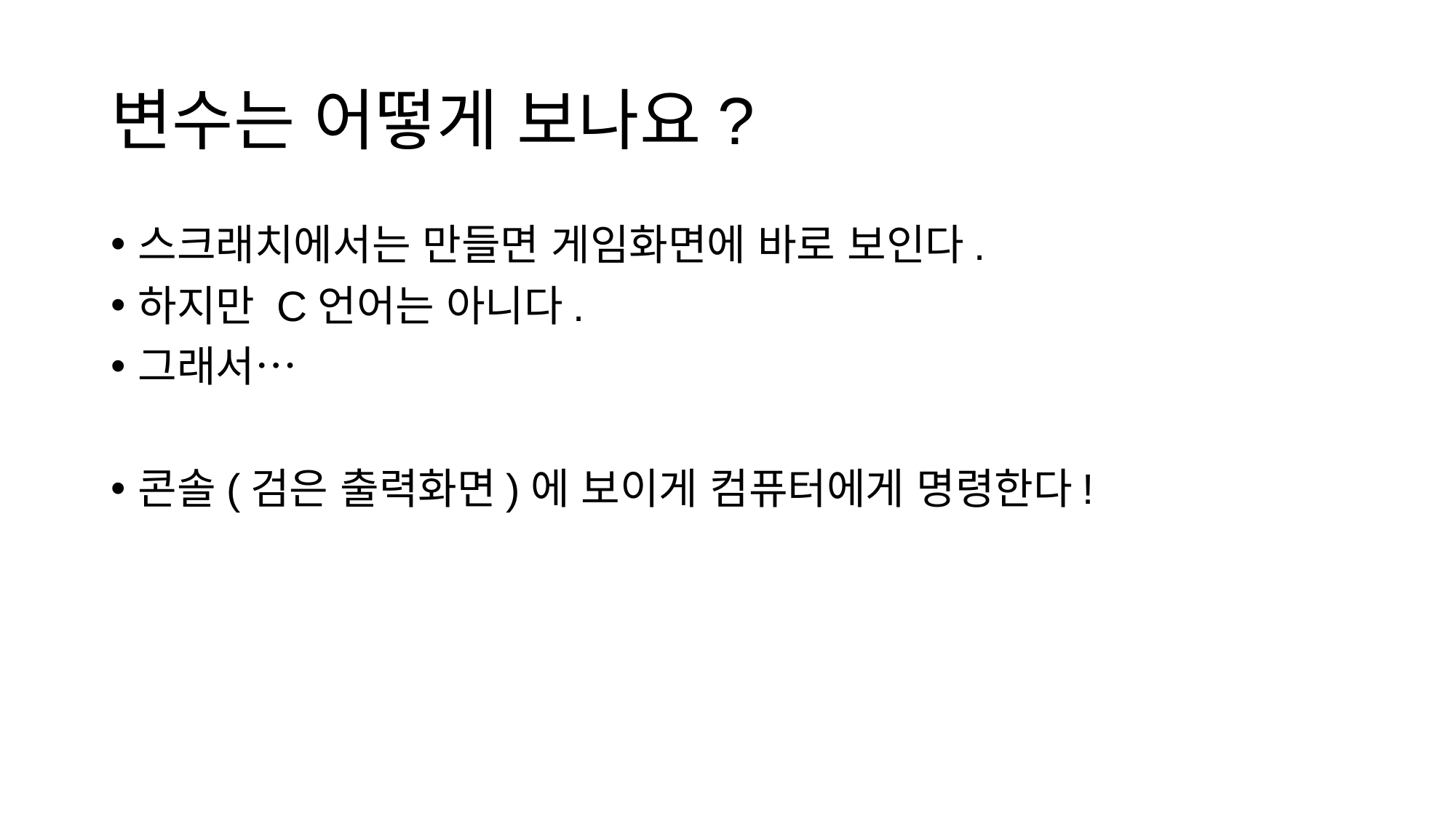

# 변수는 어떻게 보나요?
스크래치에서는 만들면 게임화면에 바로 보인다.
하지만 C언어는 아니다.
그래서…

콘솔(검은 출력화면)에 보이게 컴퓨터에게 명령한다!